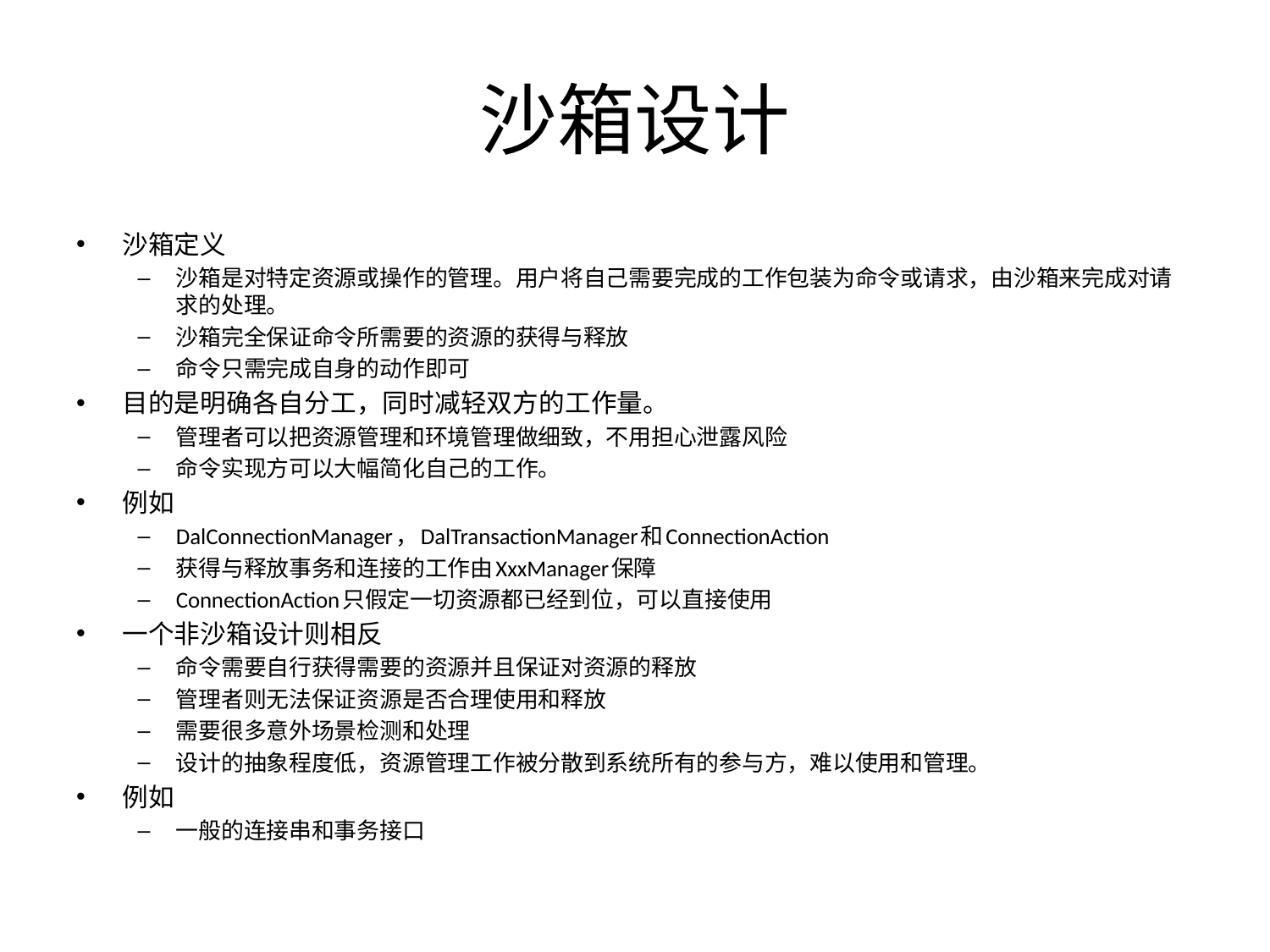

# 沙箱设计
沙箱定义
沙箱是对特定资源或操作的管理。用户将自己需要完成的工作包装为命令或请求，由沙箱来完成对请求的处理。
沙箱完全保证命令所需要的资源的获得与释放
命令只需完成自身的动作即可
目的是明确各自分工，同时减轻双方的工作量。
管理者可以把资源管理和环境管理做细致，不用担心泄露风险
命令实现方可以大幅简化自己的工作。
例如
DalConnectionManager，DalTransactionManager和ConnectionAction
获得与释放事务和连接的工作由XxxManager保障
ConnectionAction只假定一切资源都已经到位，可以直接使用
一个非沙箱设计则相反
命令需要自行获得需要的资源并且保证对资源的释放
管理者则无法保证资源是否合理使用和释放
需要很多意外场景检测和处理
设计的抽象程度低，资源管理工作被分散到系统所有的参与方，难以使用和管理。
例如
一般的连接串和事务接口